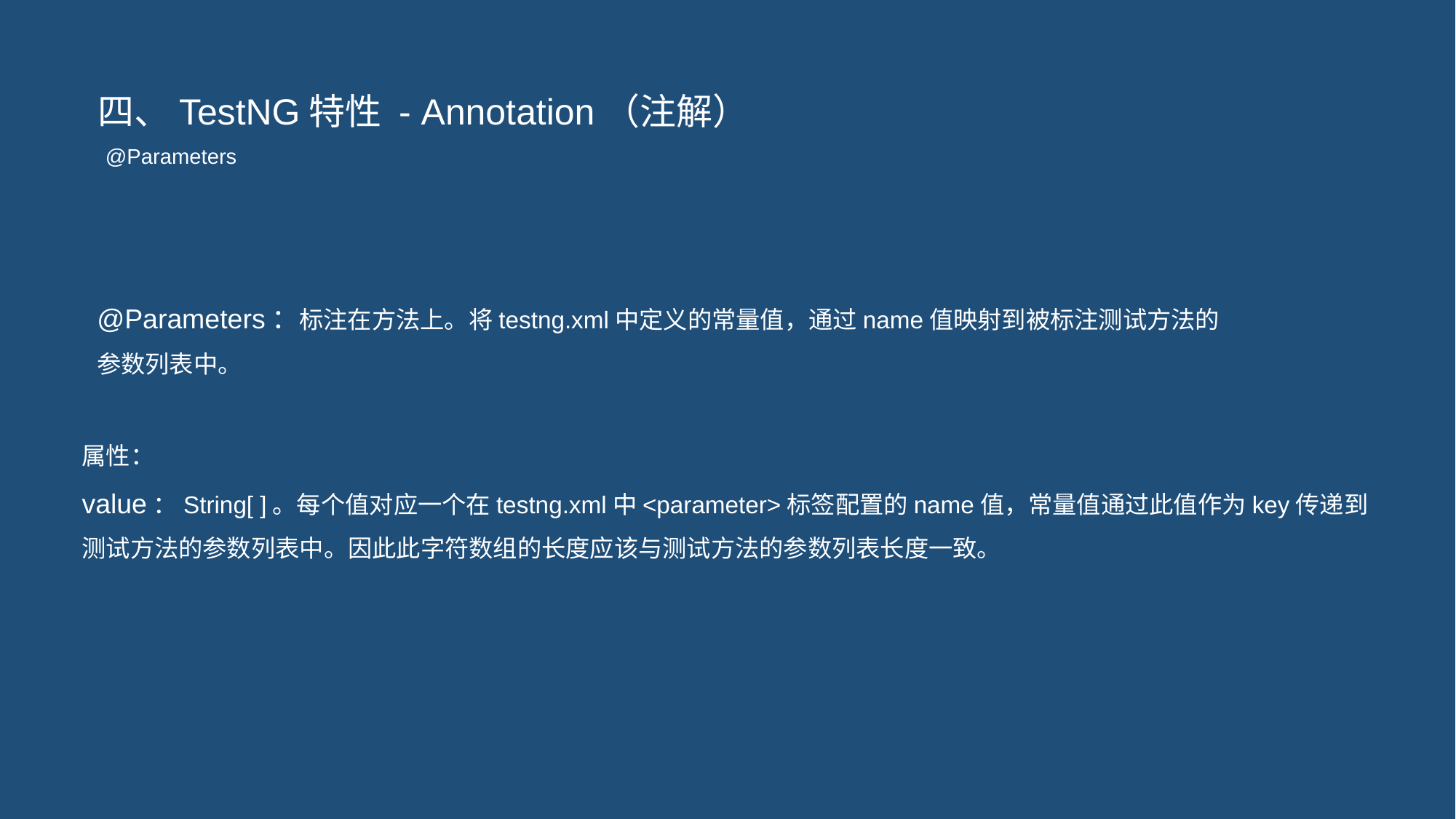

四、TestNG特性 - Annotation（注解）

@Parameters
@Parameters：标注在方法上。将testng.xml中定义的常量值，通过name值映射到被标注测试方法的
参数列表中。
属性：
value：String[ ]。每个值对应一个在testng.xml中<parameter>标签配置的name值，常量值通过此值作为key传递到
测试方法的参数列表中。因此此字符数组的长度应该与测试方法的参数列表长度一致。